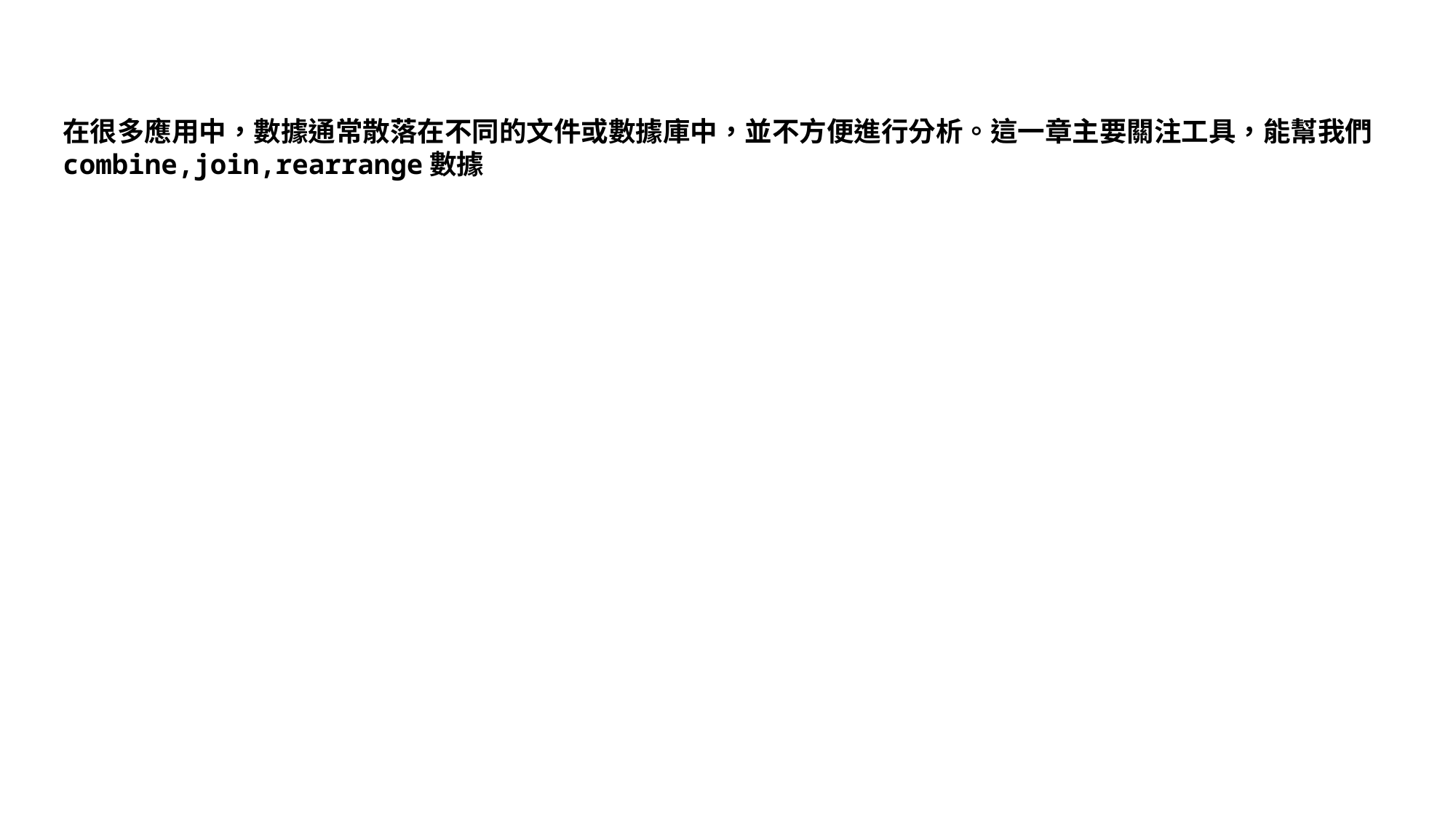

在很多應用中，數據通常散落在不同的文件或數據庫中，並不方便進行分析。這一章主要關注工具，能幫我們combine,join,rearrange數據